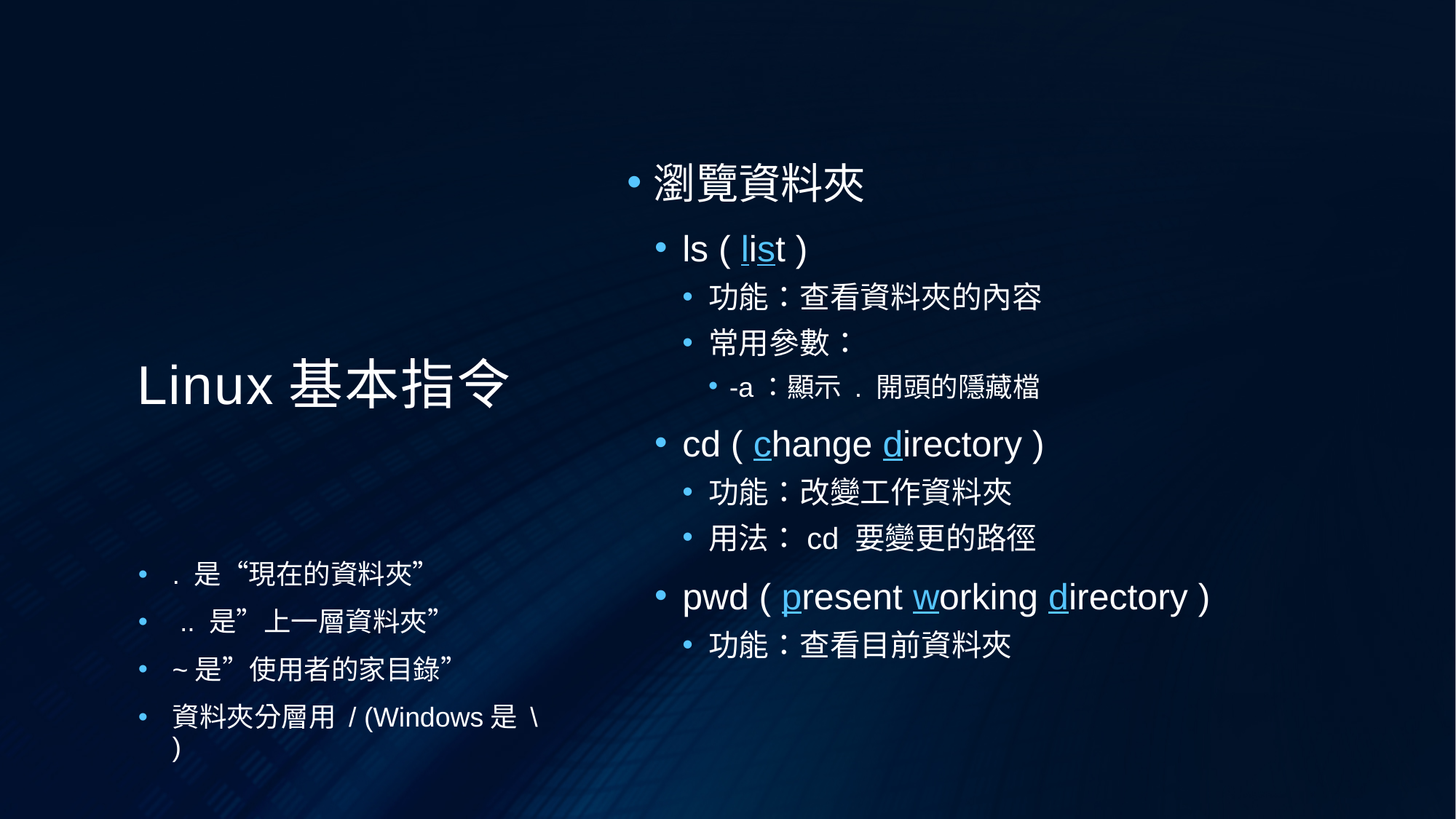

瀏覽資料夾
ls ( list )
功能：查看資料夾的內容
常用參數：
-a：顯示 . 開頭的隱藏檔
cd ( change directory )
功能：改變工作資料夾
用法：cd 要變更的路徑
pwd ( present working directory )
功能：查看目前資料夾
# Linux基本指令
. 是“現在的資料夾”
 .. 是”上一層資料夾”
~是”使用者的家目錄”
資料夾分層用 / (Windows是 \ )